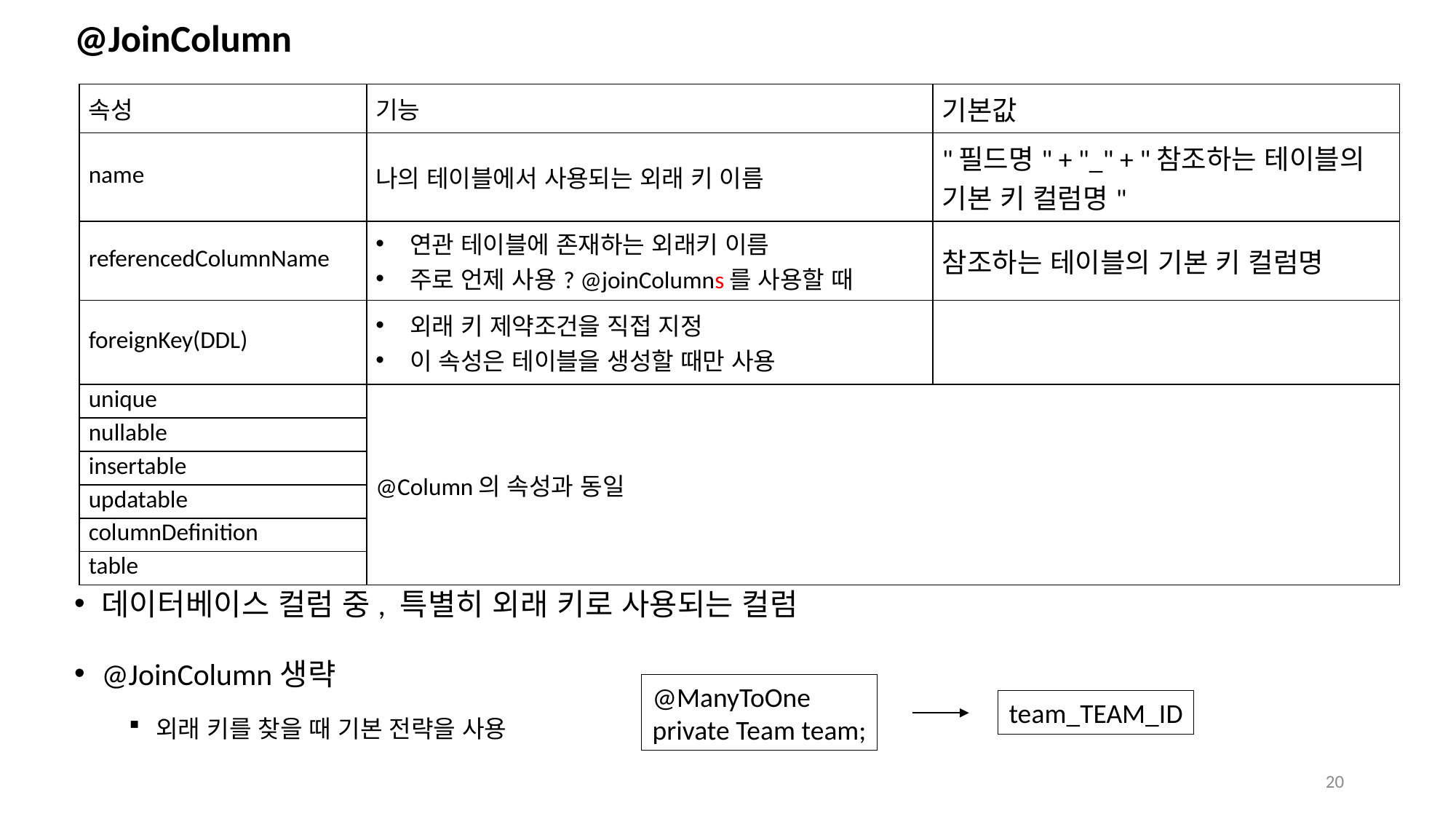

# @JoinColumn
| 속성 | 기능 | 기본값 |
| --- | --- | --- |
| name | 나의 테이블에서 사용되는 외래 키 이름 | "필드명" + "\_" + "참조하는 테이블의 기본 키 컬럼명" |
| referencedColumnName | 연관 테이블에 존재하는 외래키 이름 주로 언제 사용? @joinColumns를 사용할 때 | 참조하는 테이블의 기본 키 컬럼명 |
| foreignKey(DDL) | 외래 키 제약조건을 직접 지정 이 속성은 테이블을 생성할 때만 사용 |  |
| unique | @Column의 속성과 동일 |  |
| nullable |  |  |
| insertable |  |  |
| updatable |  |  |
| columnDefinition |  |  |
| table |  |  |

데이터베이스 컬럼 중, 특별히 외래 키로 사용되는 컬럼
@JoinColumn생략
외래 키를 찾을 때 기본 전략을 사용

@ManyToOne
private Team team;
team_TEAM_ID
20